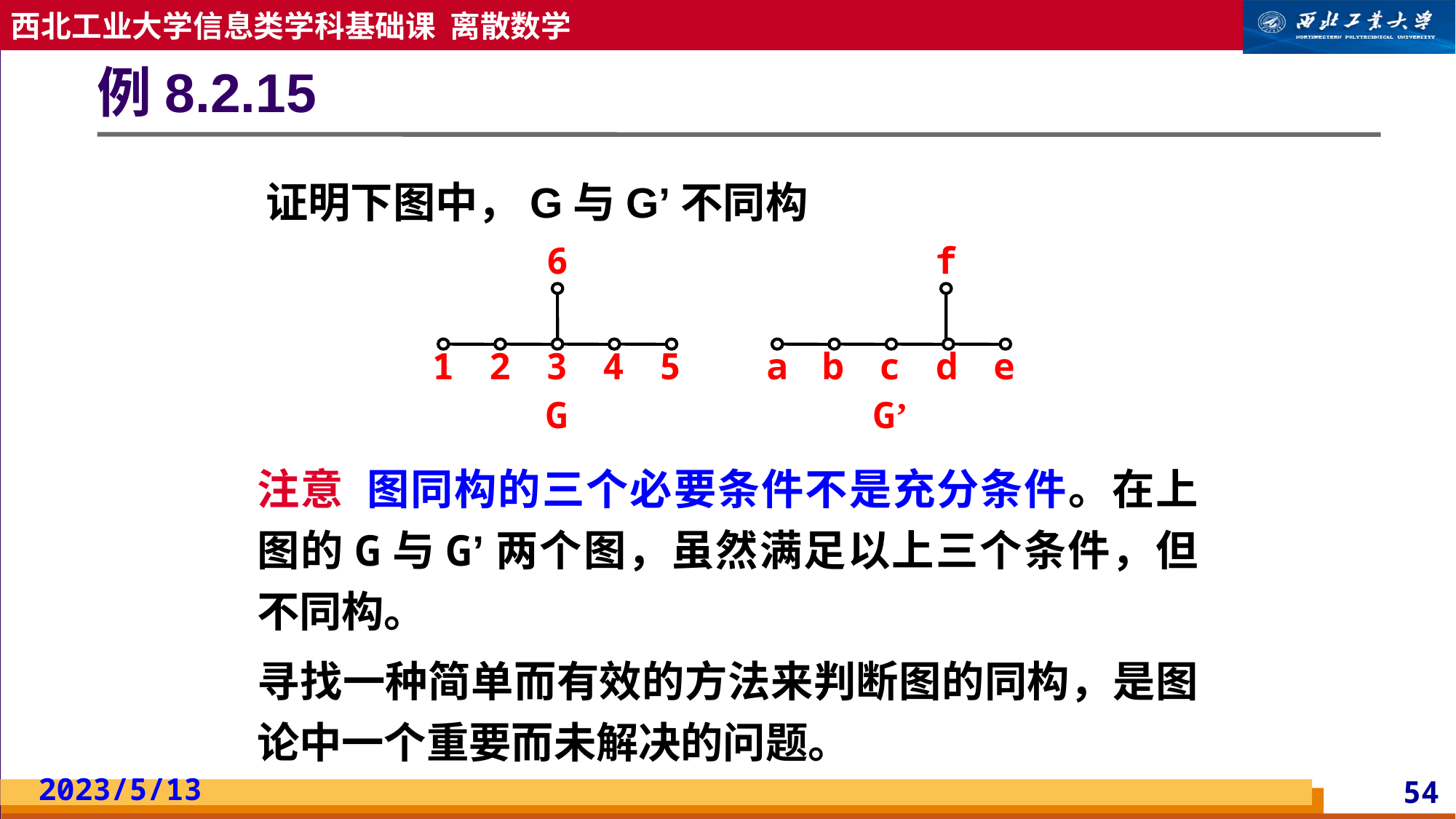

# 例8.2.15
证明下图中，G与G’不同构
6
f

1
2
3
4
5
a
b
c
d
e

G
G’

注意  图同构的三个必要条件不是充分条件。在上图的G与G’两个图，虽然满足以上三个条件，但不同构。
寻找一种简单而有效的方法来判断图的同构，是图论中一个重要而未解决的问题。
2023/5/13